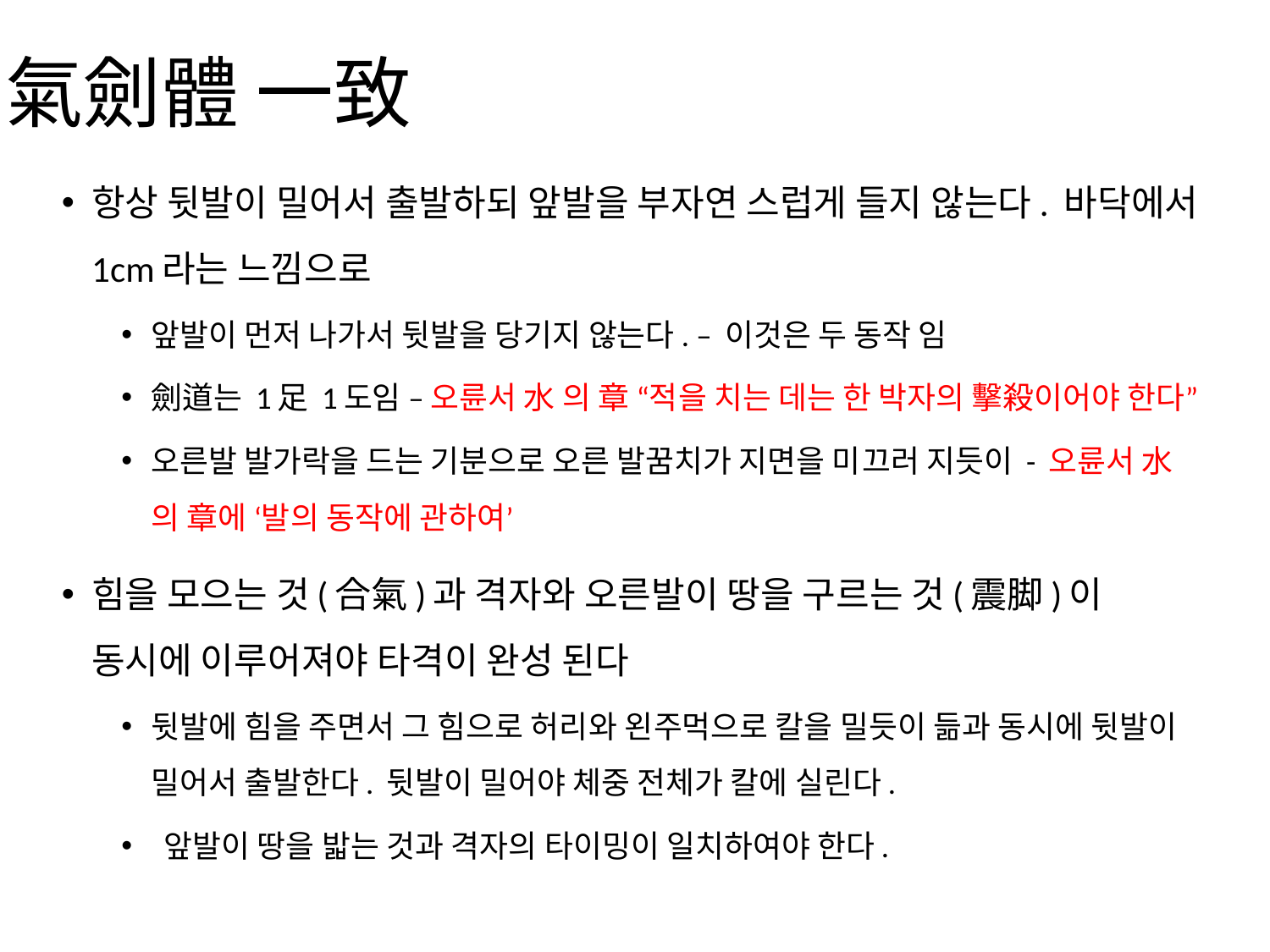

# 氣劍體 一致
항상 뒷발이 밀어서 출발하되 앞발을 부자연 스럽게 들지 않는다. 바닥에서 1cm라는 느낌으로
앞발이 먼저 나가서 뒷발을 당기지 않는다. – 이것은 두 동작 임
劍道는 1足 1도임 – 오륜서 水 의 章 “적을 치는 데는 한 박자의 擊殺이어야 한다”
오른발 발가락을 드는 기분으로 오른 발꿈치가 지면을 미끄러 지듯이 - 오륜서 水 의 章에 ‘발의 동작에 관하여’
힘을 모으는 것(合氣)과 격자와 오른발이 땅을 구르는 것(震脚)이 동시에 이루어져야 타격이 완성 된다
뒷발에 힘을 주면서 그 힘으로 허리와 왼주먹으로 칼을 밀듯이 듦과 동시에 뒷발이 밀어서 출발한다. 뒷발이 밀어야 체중 전체가 칼에 실린다.
 앞발이 땅을 밟는 것과 격자의 타이밍이 일치하여야 한다.